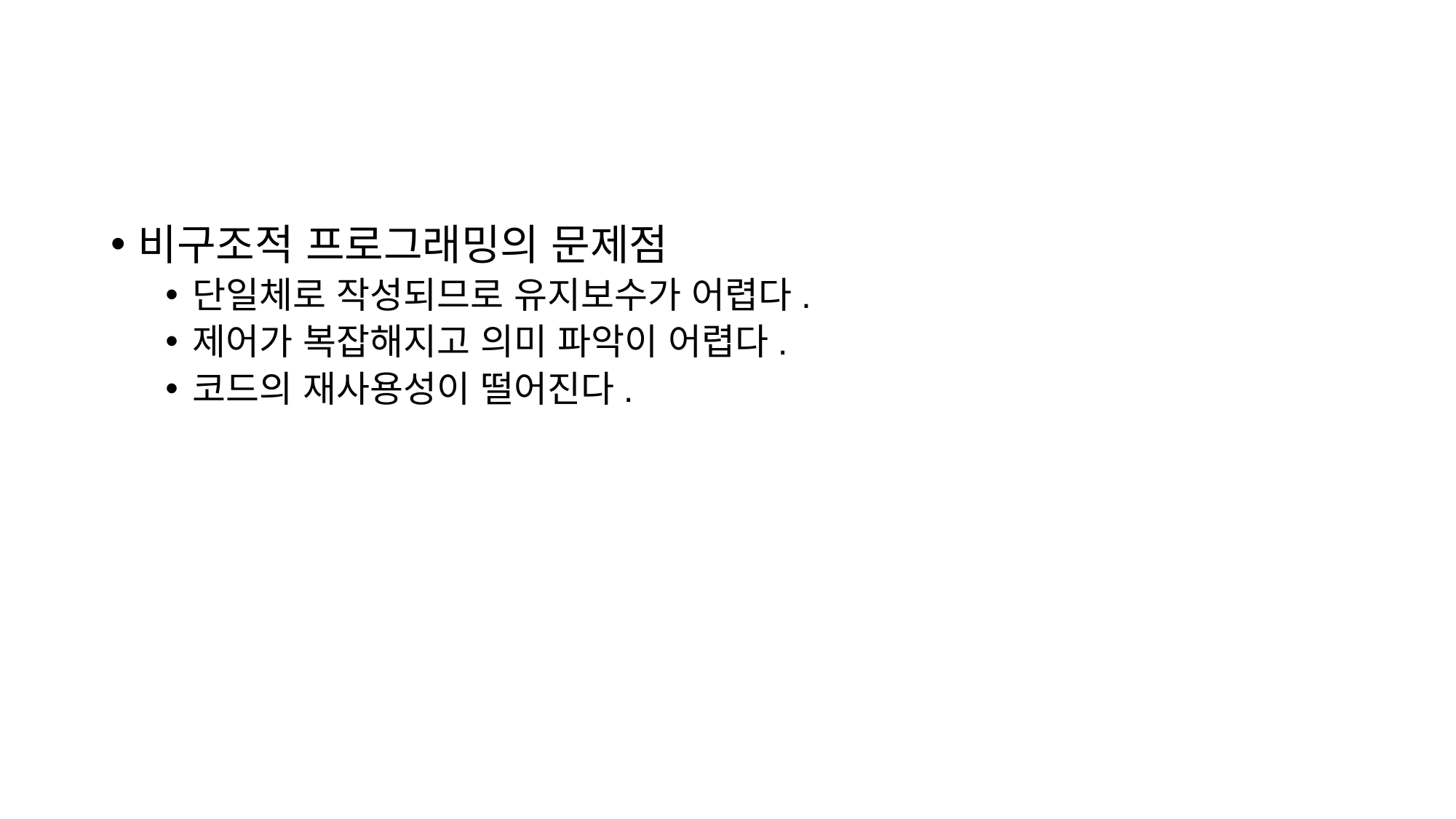

#
비구조적 프로그래밍의 문제점
단일체로 작성되므로 유지보수가 어렵다.
제어가 복잡해지고 의미 파악이 어렵다.
코드의 재사용성이 떨어진다.